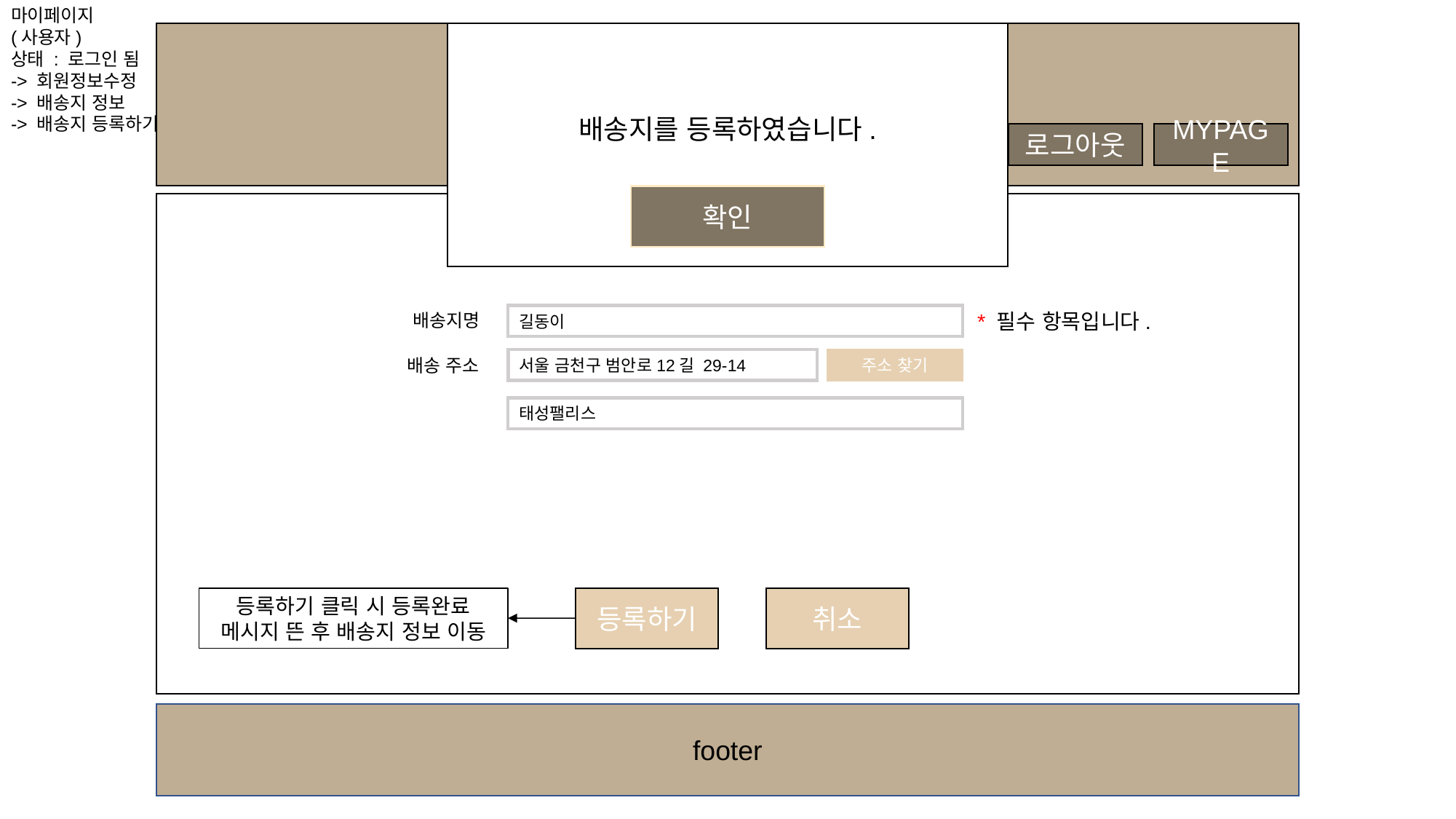

마이페이지
(사용자)
상태 : 로그인 됨
-> 회원정보수정
-> 배송지 정보
-> 배송지 등록하기
header
로그아웃
MYPAGE
배송지를 등록하였습니다.

확인

배송지 등록하기
* 필수 항목입니다.
배송지명
길동이
배송 주소
주소 찾기
서울 금천구 범안로12길 29-14
태성팰리스
등록하기 클릭 시 등록완료 메시지 뜬 후 배송지 정보 이동
등록하기
취소
footer